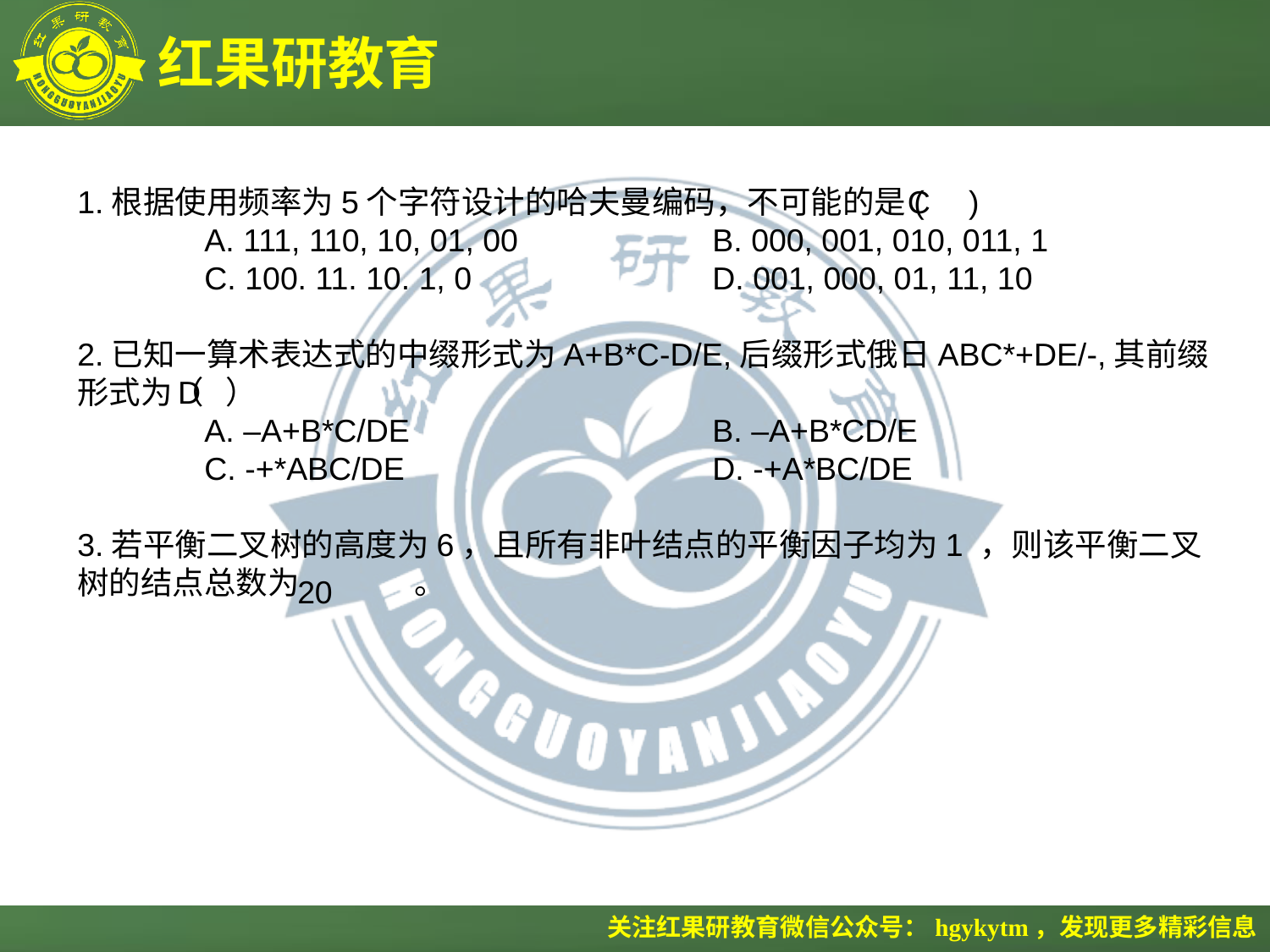

1.根据使用频率为5个字符设计的哈夫曼编码，不可能的是(     )
	A. 111, 110, 10, 01, 00		B. 000, 001, 010, 011, 1
	C. 100. 11. 10. 1, 0		D. 001, 000, 01, 11, 10

2.已知一算术表达式的中缀形式为A+B*C-D/E,后缀形式俄日ABC*+DE/-,其前缀形式为（   ）
	A. –A+B*C/DE			B. –A+B*CD/E
	C. -+*ABC/DE			D. -+A*BC/DE

3.若平衡二叉树的高度为6，且所有非叶结点的平衡因子均为1 ，则该平衡二叉树的结点总数为                。
C
D
20